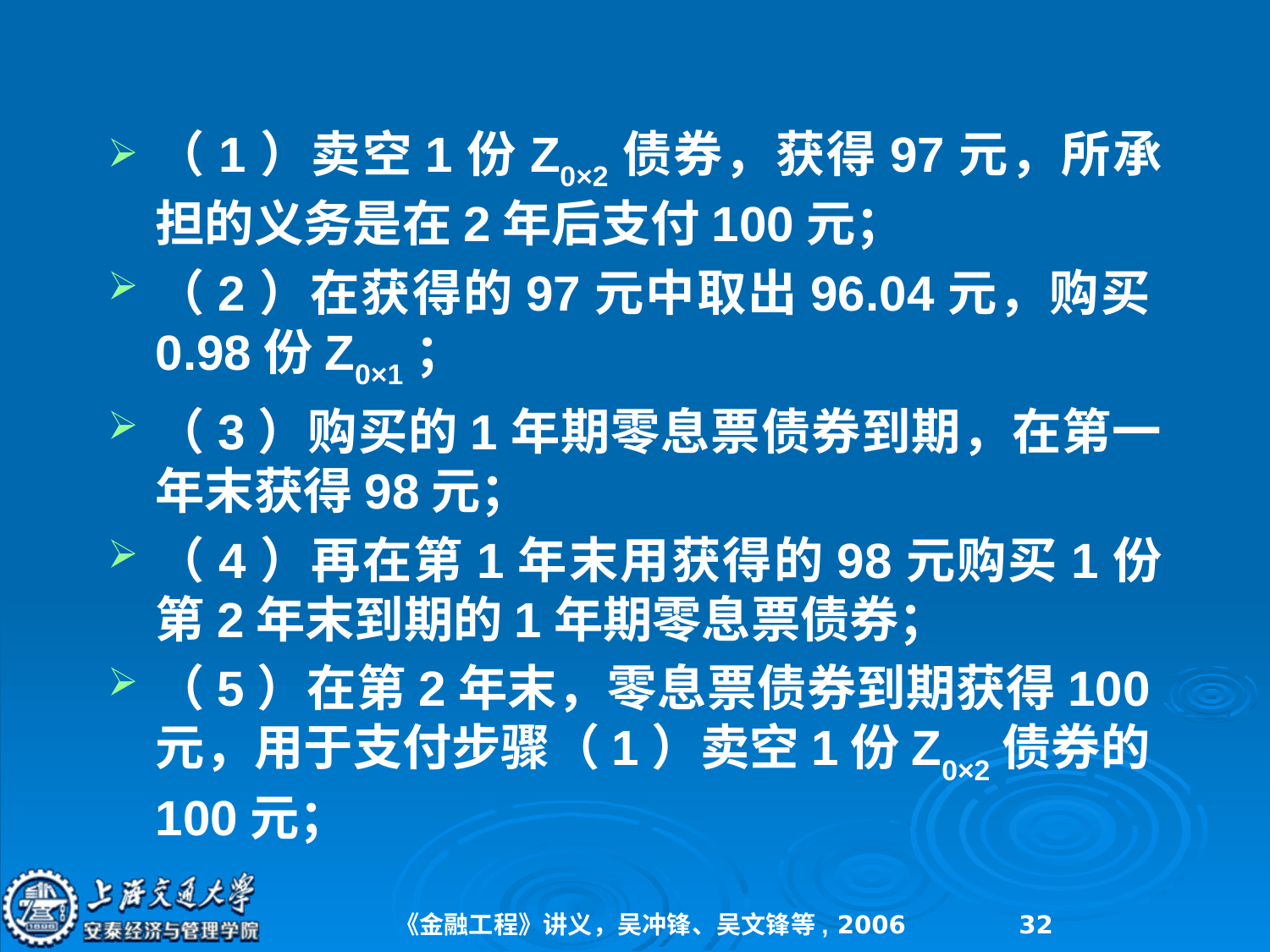

（1）卖空1份Z0×2债券，获得97元，所承担的义务是在2年后支付100元；
（2）在获得的97元中取出96.04元，购买0.98份Z0×1；
（3）购买的1年期零息票债券到期，在第一年末获得98元；
（4）再在第1年末用获得的98元购买1份第2年末到期的1年期零息票债券；
（5）在第2年末，零息票债券到期获得100元，用于支付步骤（1）卖空1份Z0×2债券的100元；